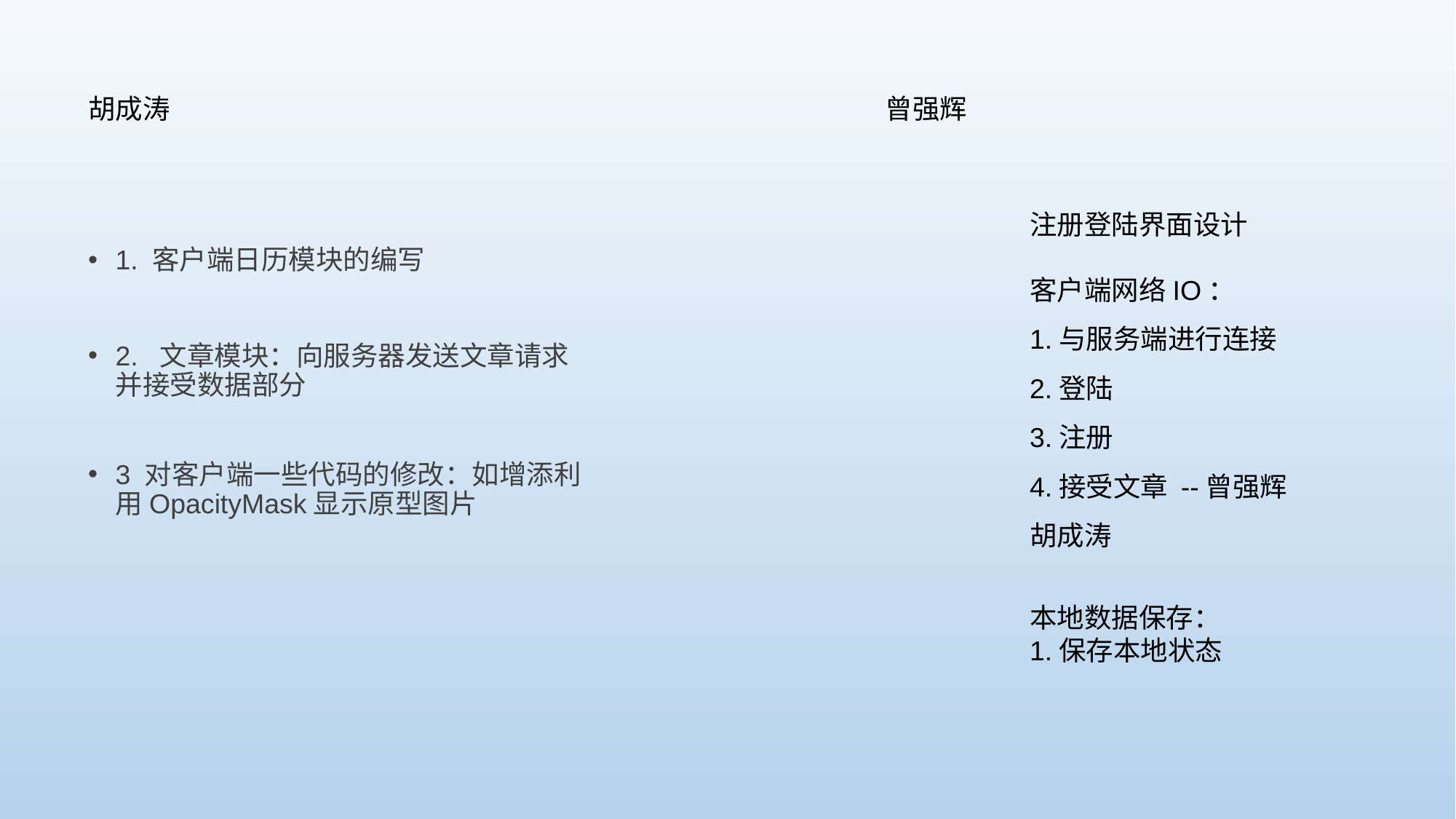

# 胡成涛                                                                                                                    曾强辉

1. 客户端日历模块的编写

2.  文章模块：向服务器发送文章请求并接受数据部分

3 对客户端一些代码的修改：如增添利用OpacityMask显示原型图片

注册登陆界面设计

客户端网络IO：
1.与服务端进行连接
2.登陆
3.注册
4.接受文章 --曾强辉 胡成涛

本地数据保存：
1.保存本地状态